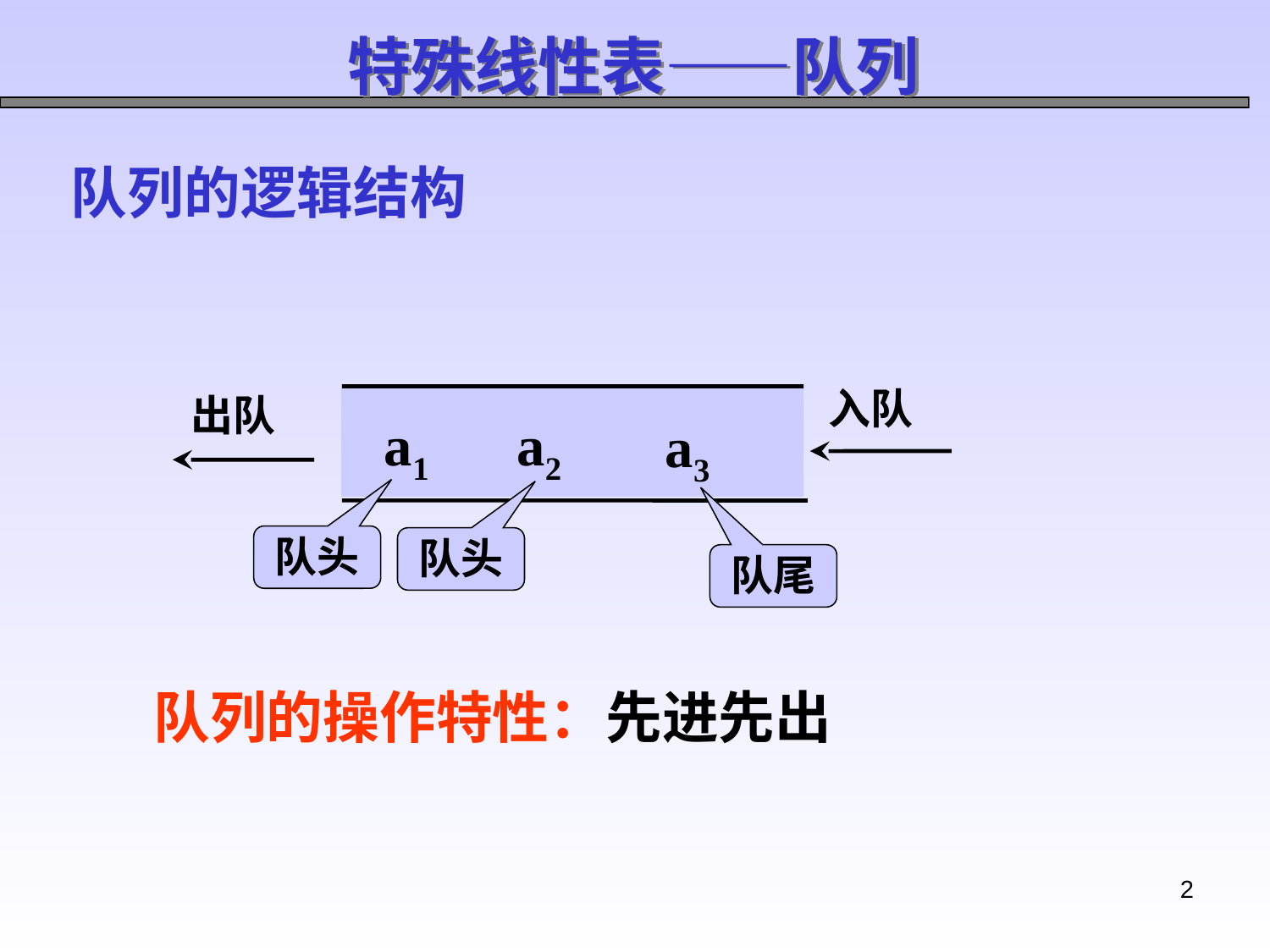

特殊线性表——队列
队列的逻辑结构
入队
出队

a1
a2
a3

队头
队头
队尾
队列的操作特性：先进先出
2